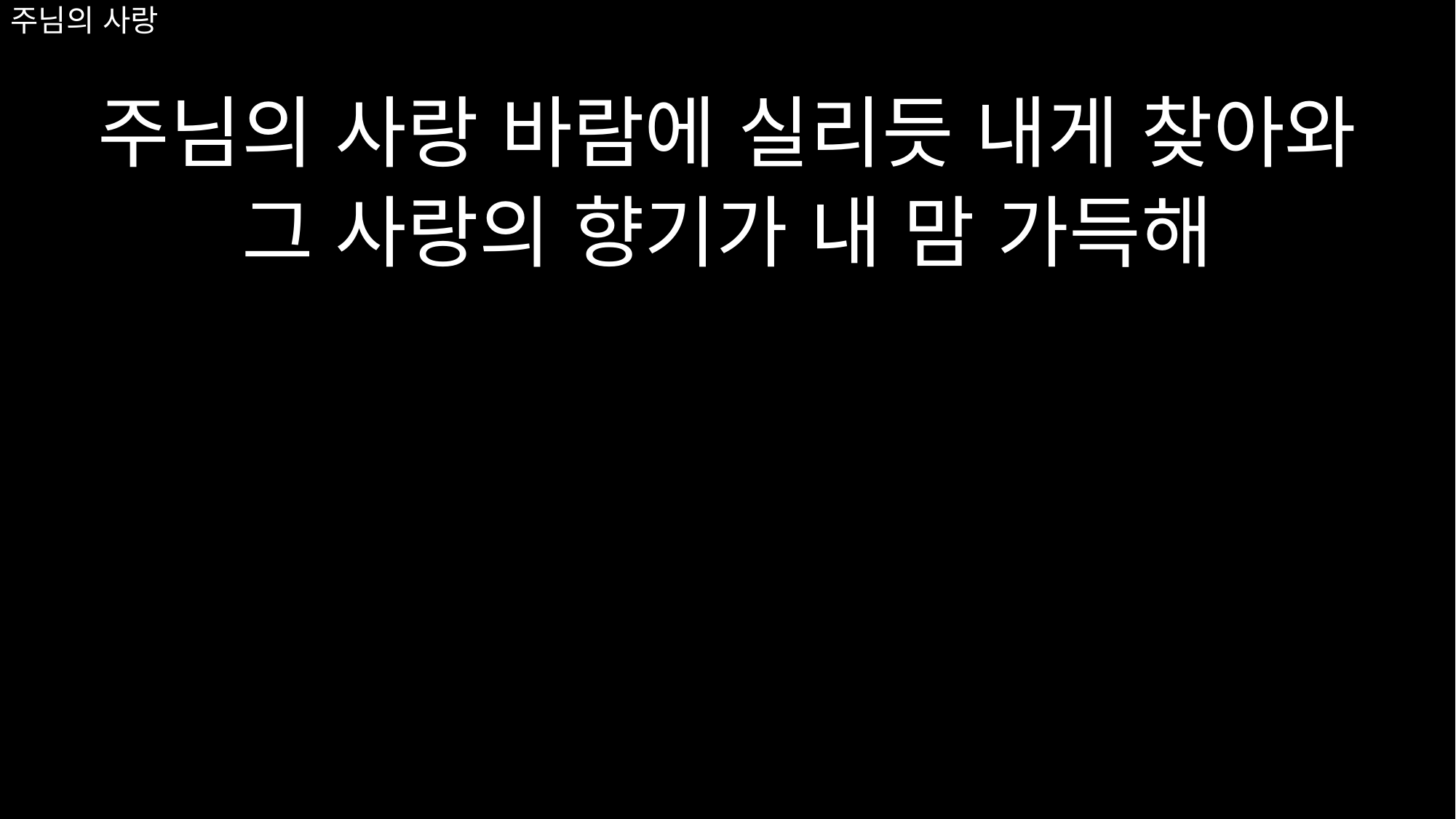

# 주님의 사랑
주님의 사랑 바람에 실리듯 내게 찾아와
그 사랑의 향기가 내 맘 가득해